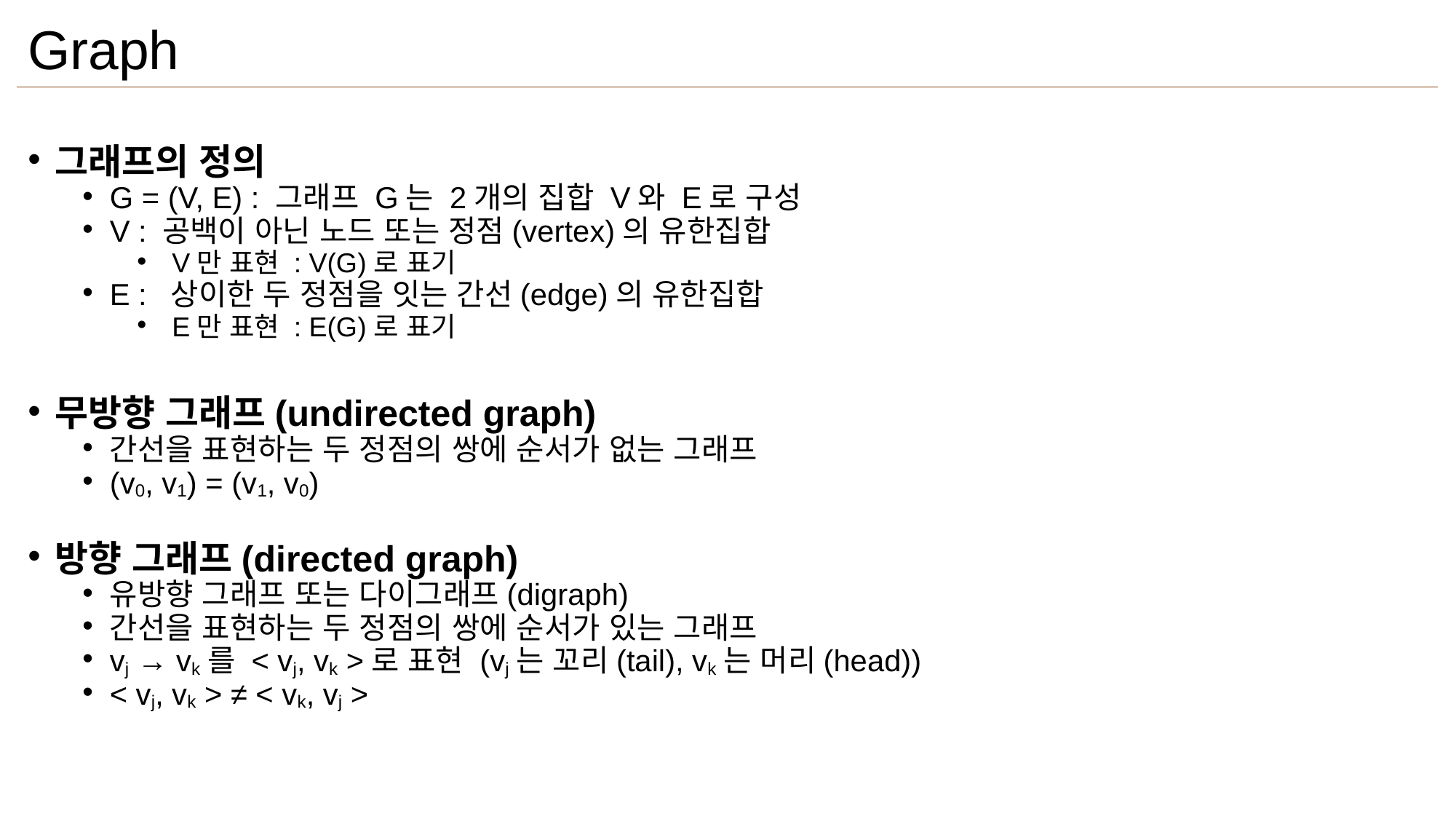

Graph

그래프의 정의
G = (V, E) : 그래프 G는 2개의 집합 V와 E로 구성
V : 공백이 아닌 노드 또는 정점(vertex)의 유한집합
 V만 표현 : V(G)로 표기
E :  상이한 두 정점을 잇는 간선(edge)의 유한집합
 E만 표현 : E(G)로 표기

무방향 그래프(undirected graph)
간선을 표현하는 두 정점의 쌍에 순서가 없는 그래프
(v0, v1) = (v1, v0)

방향 그래프(directed graph)
유방향 그래프 또는 다이그래프(digraph)
간선을 표현하는 두 정점의 쌍에 순서가 있는 그래프
vj → vk를 < vj, vk >로 표현 (vj는 꼬리(tail), vk는 머리(head))
< vj, vk > ≠ < vk, vj >